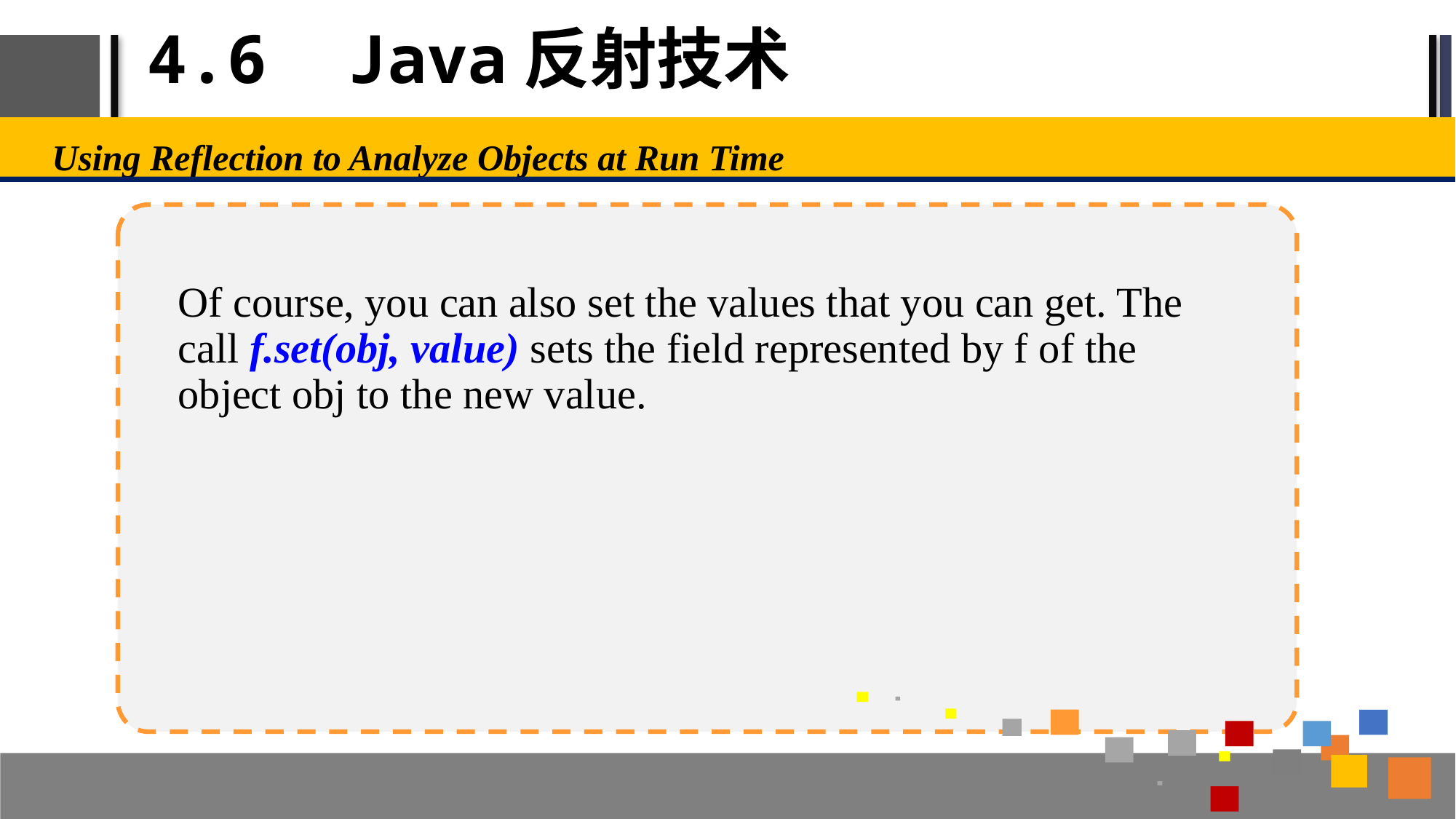

# 4.6  Java反射技术

Using Reflection to Analyze Objects at Run Time

Of course, you can also set the values that you can get. The call f.set(obj, value) sets the field represented by f of the object obj to the new value.